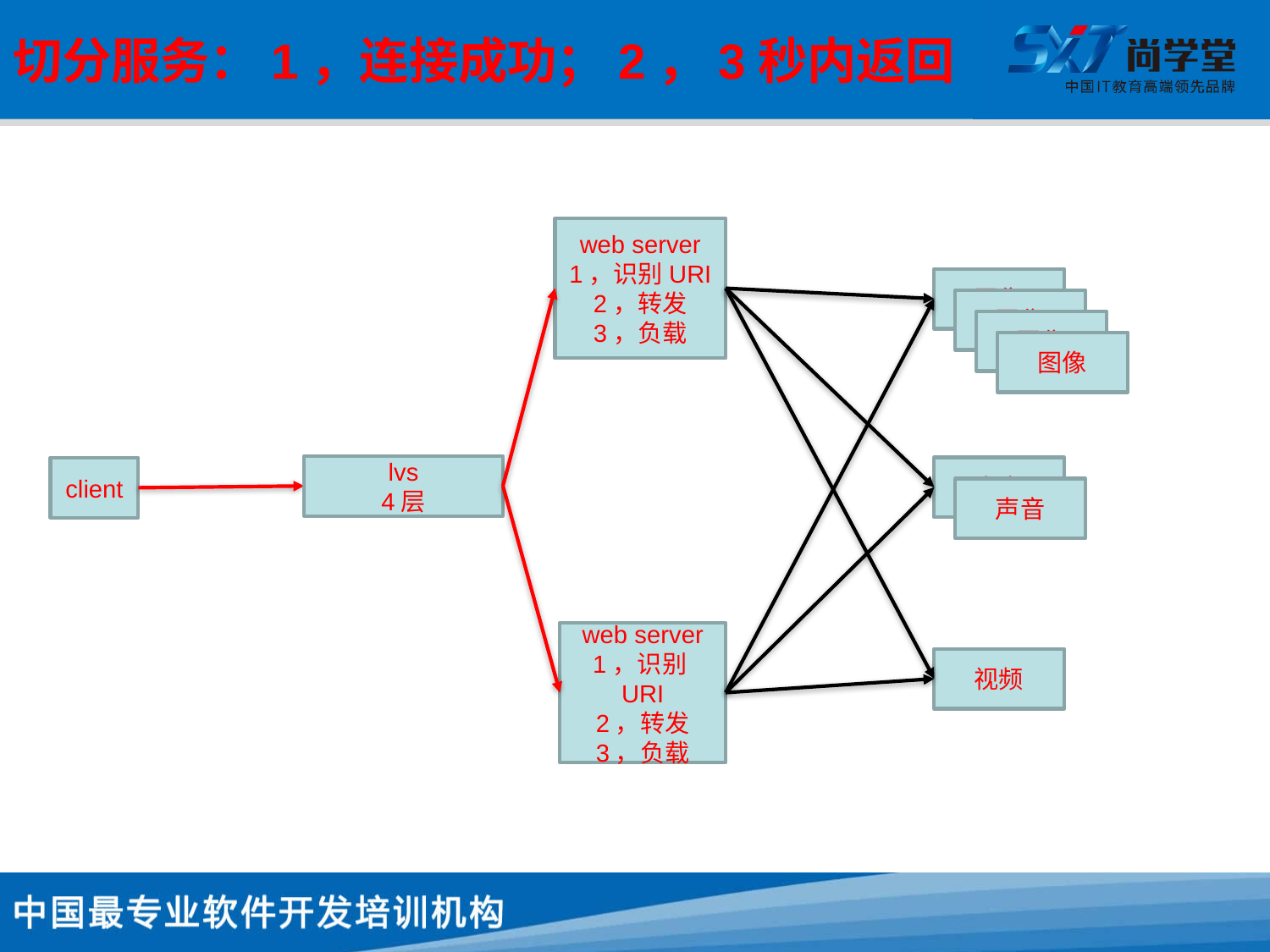

# 切分服务：1，连接成功；2，3秒内返回
web server
1，识别URI
2，转发
3，负载
图像
图像
图像
图像
lvs
4层
声音
client
声音
web server
1，识别URI
2，转发
3，负载
视频